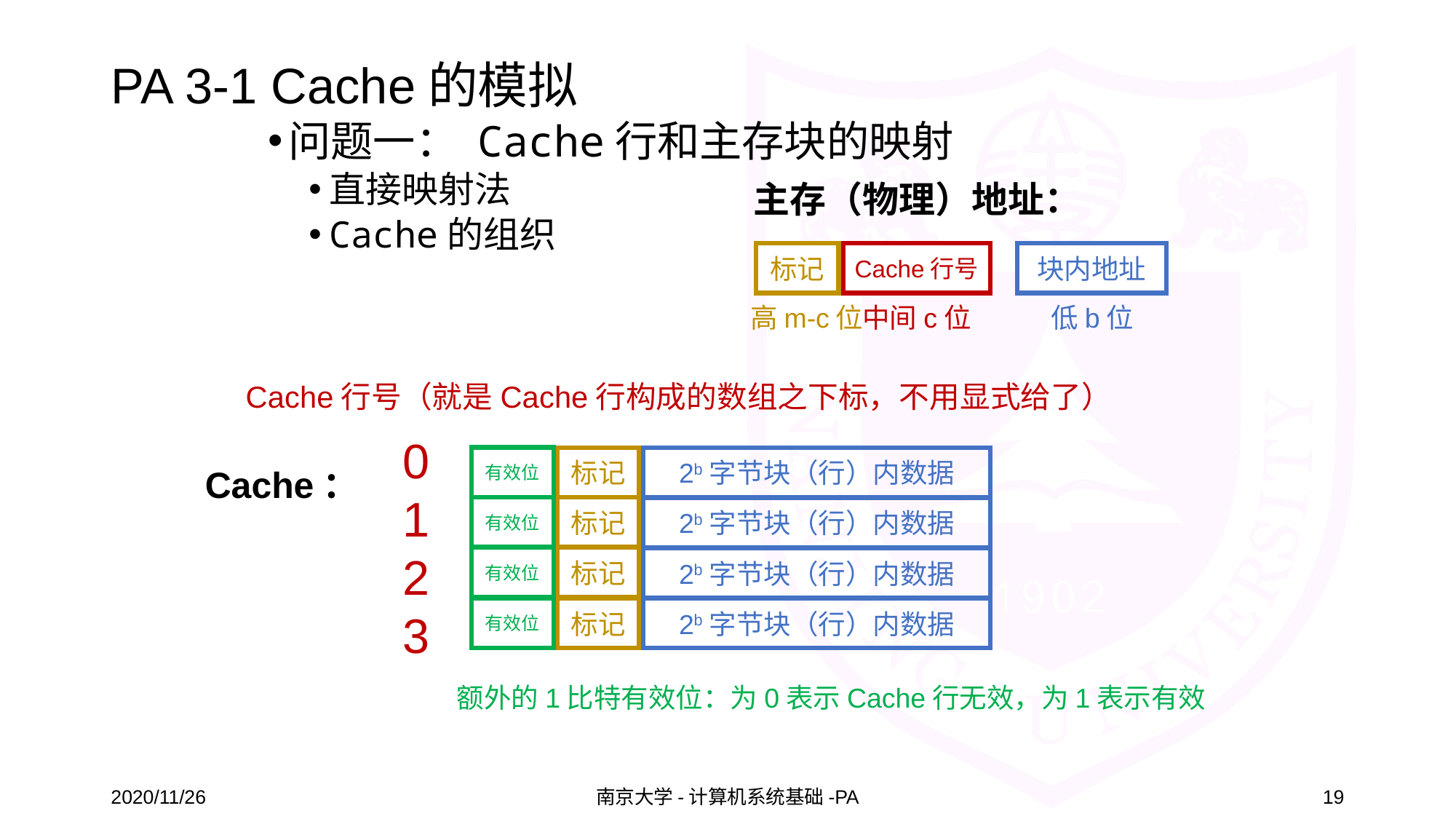

# PA 3-1 Cache的模拟
问题一： Cache行和主存块的映射
直接映射法
Cache的组织
主存（物理）地址：
标记
Cache行号
块内地址
中间c位
高m-c位
低b位
Cache行号（就是Cache行构成的数组之下标，不用显式给了）
0
1
2
3
有效位
标记
2b字节块（行）内数据
Cache：
有效位
标记
2b字节块（行）内数据
有效位
标记
2b字节块（行）内数据
有效位
标记
2b字节块（行）内数据
额外的1比特有效位：为0表示Cache行无效，为1表示有效
2020/11/26
南京大学-计算机系统基础-PA
19